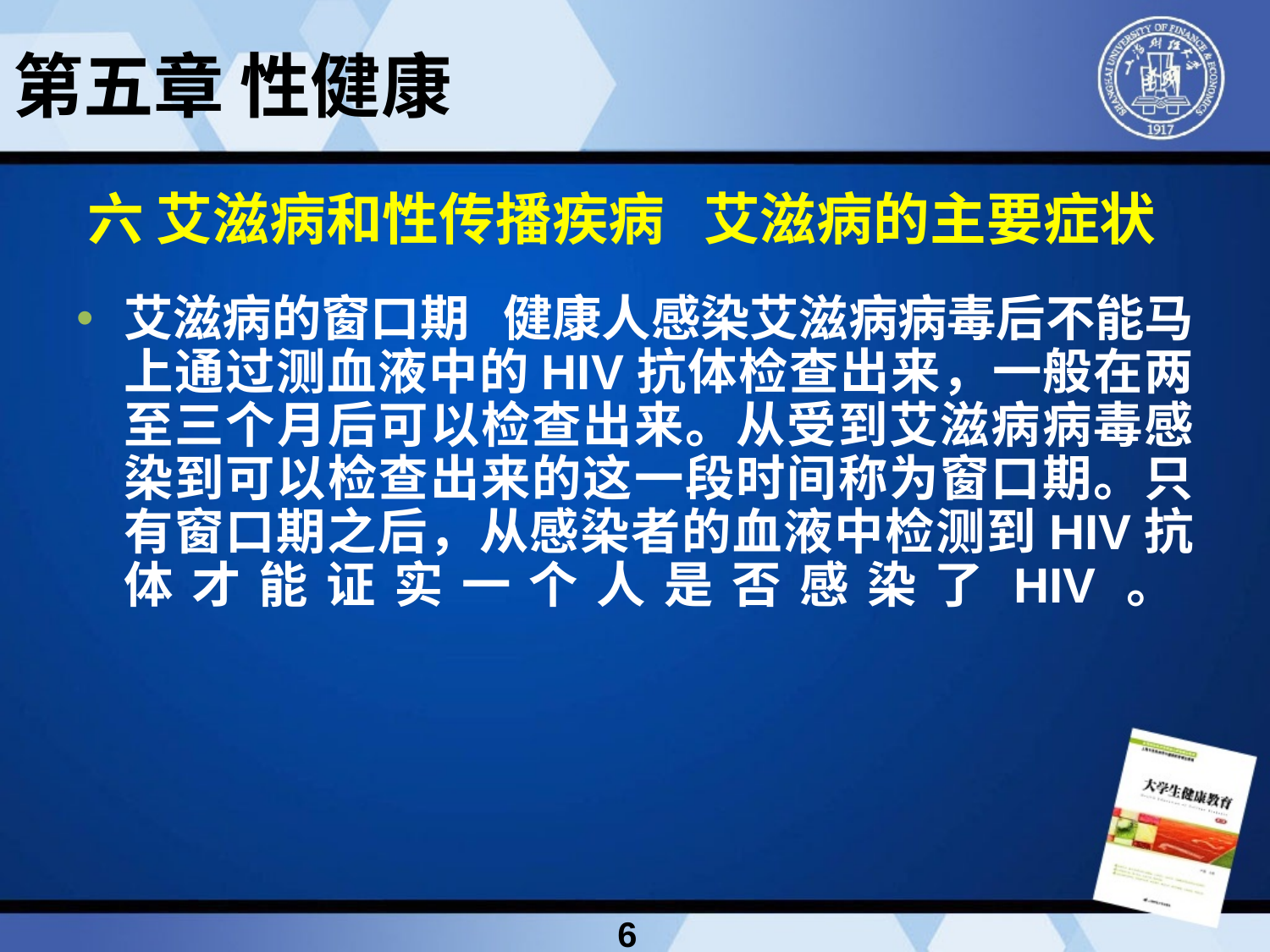

第五章 性健康
六 艾滋病和性传播疾病   艾滋病的主要症状
艾滋病的窗口期   健康人感染艾滋病病毒后不能马上通过测血液中的HIV抗体检查出来，一般在两至三个月后可以检查出来。从受到艾滋病病毒感染到可以检查出来的这一段时间称为窗口期。只有窗口期之后，从感染者的血液中检测到HIV抗体才能证实一个人是否感染了HIV。

6